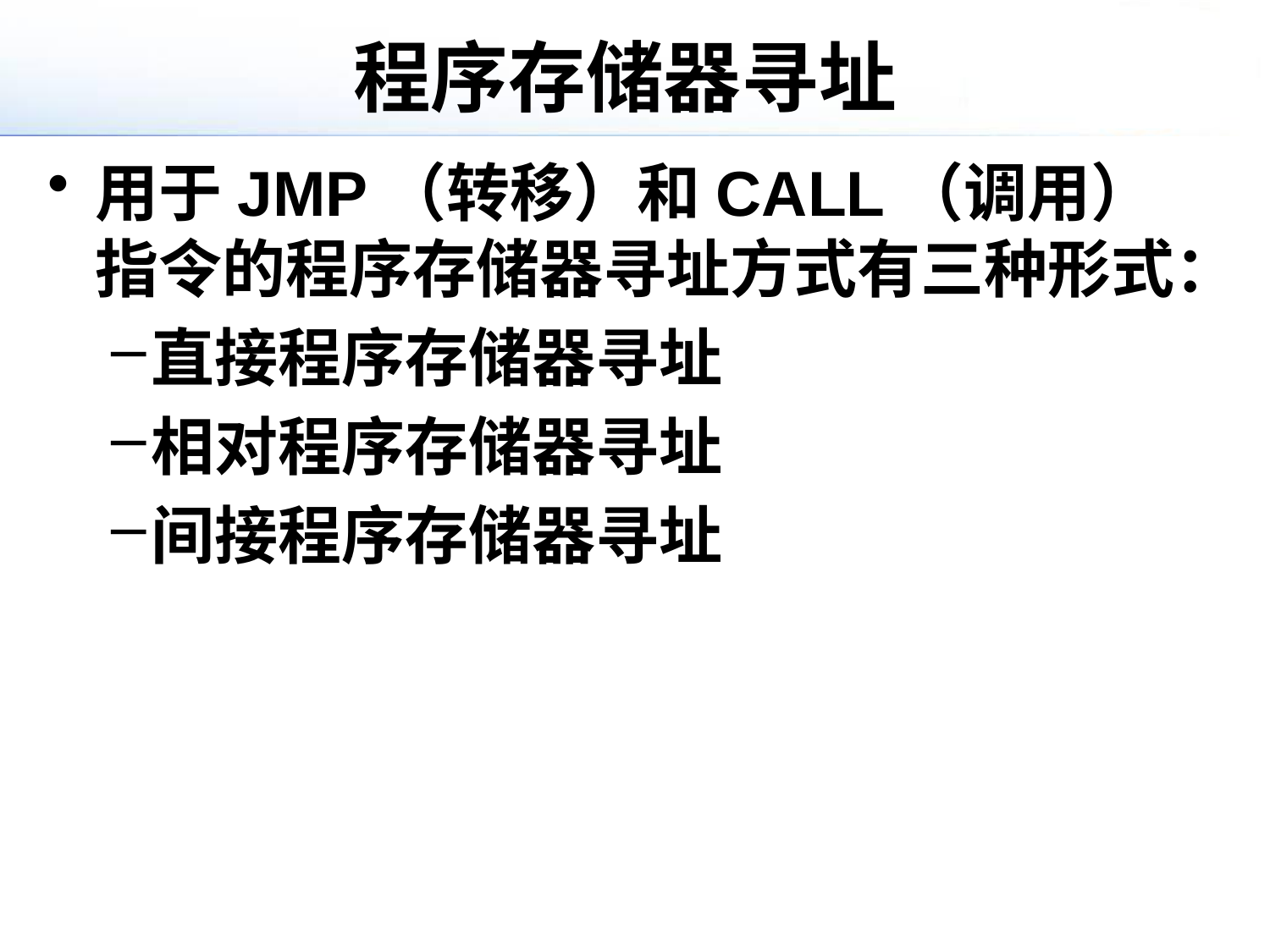

# 程序存储器寻址
用于JMP（转移）和CALL（调用）指令的程序存储器寻址方式有三种形式：
直接程序存储器寻址
相对程序存储器寻址
间接程序存储器寻址